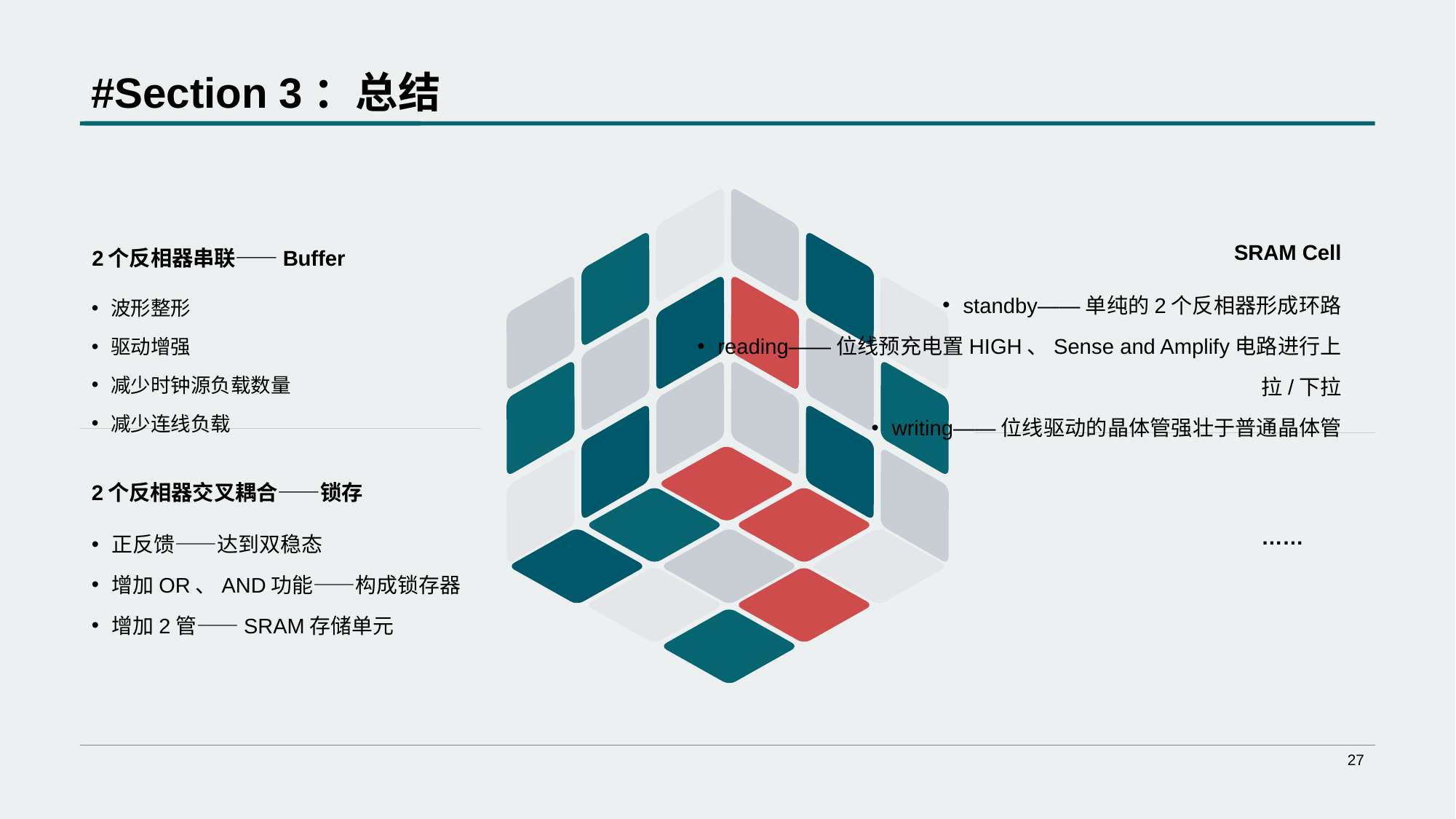

# #Section 3：总结

SRAM Cell
2个反相器串联——Buffer
standby——单纯的2个反相器形成环路
reading——位线预充电置HIGH、Sense and Amplify电路进行上拉/下拉
writing——位线驱动的晶体管强壮于普通晶体管

波形整形
驱动增强
减少时钟源负载数量
减少连线负载
2个反相器交叉耦合——锁存
正反馈——达到双稳态
增加OR、AND功能——构成锁存器
增加2管——SRAM存储单元

……

27